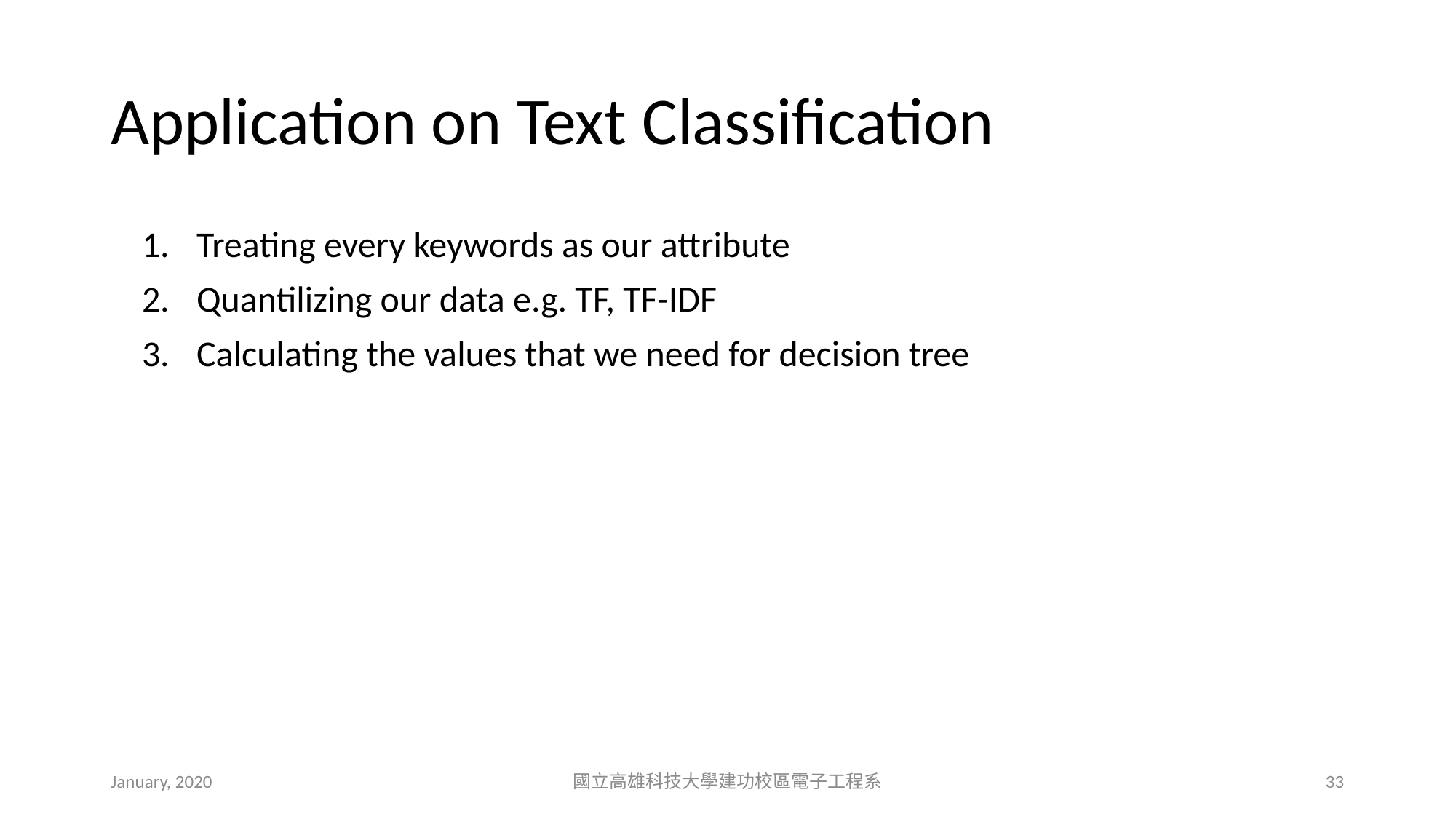

# Application on Text Classification
Treating every keywords as our attribute
Quantilizing our data e.g. TF, TF-IDF
Calculating the values that we need for decision tree
January, 2020
國立高雄科技大學建功校區電子工程系
33